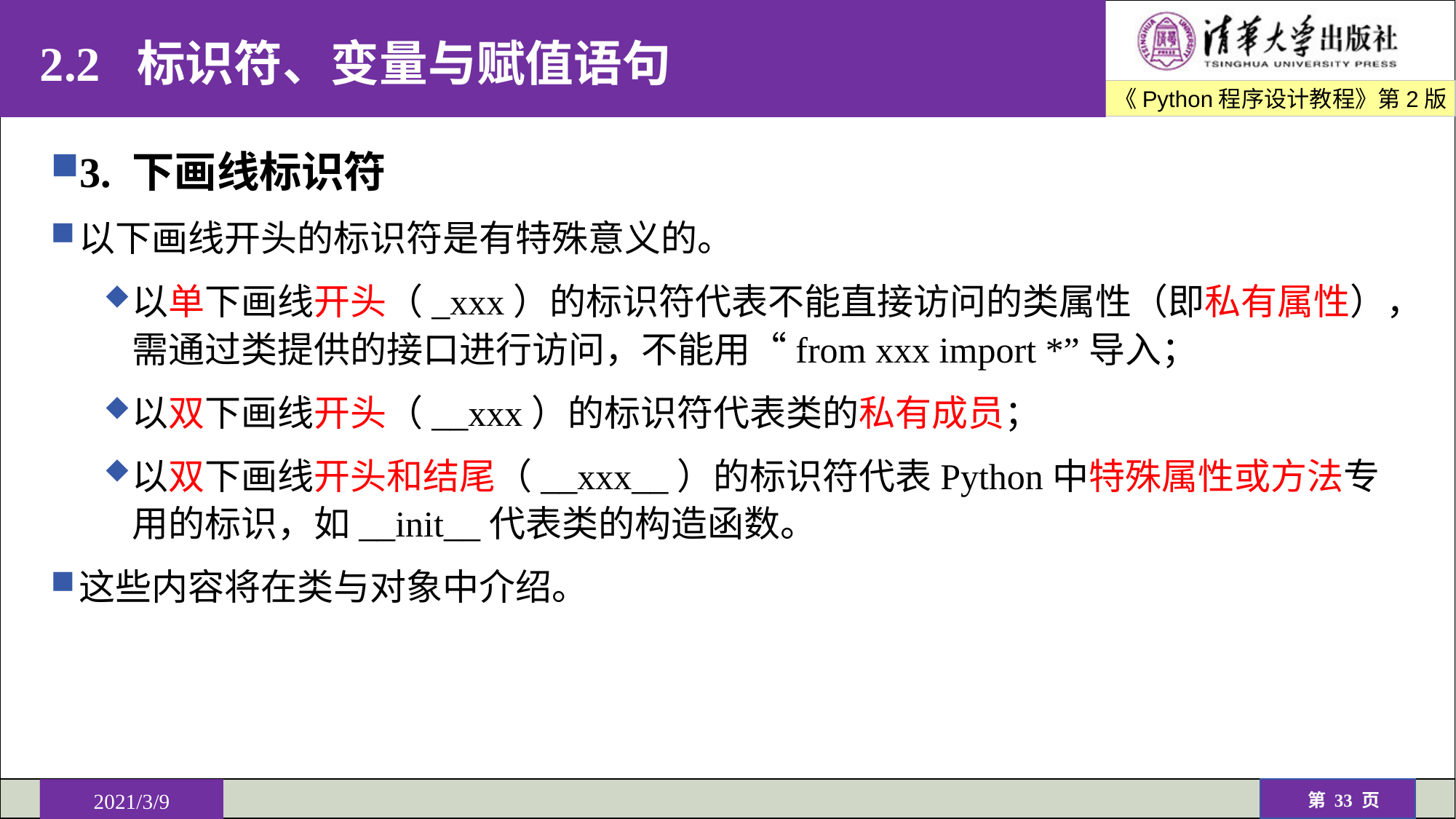

# 2.2  标识符、变量与赋值语句
3. 下画线标识符
以下画线开头的标识符是有特殊意义的。
以单下画线开头（_xxx）的标识符代表不能直接访问的类属性（即私有属性），需通过类提供的接口进行访问，不能用“from xxx import *”导入；
以双下画线开头（__xxx）的标识符代表类的私有成员；
以双下画线开头和结尾（__xxx__）的标识符代表Python中特殊属性或方法专用的标识，如__init__代表类的构造函数。
这些内容将在类与对象中介绍。